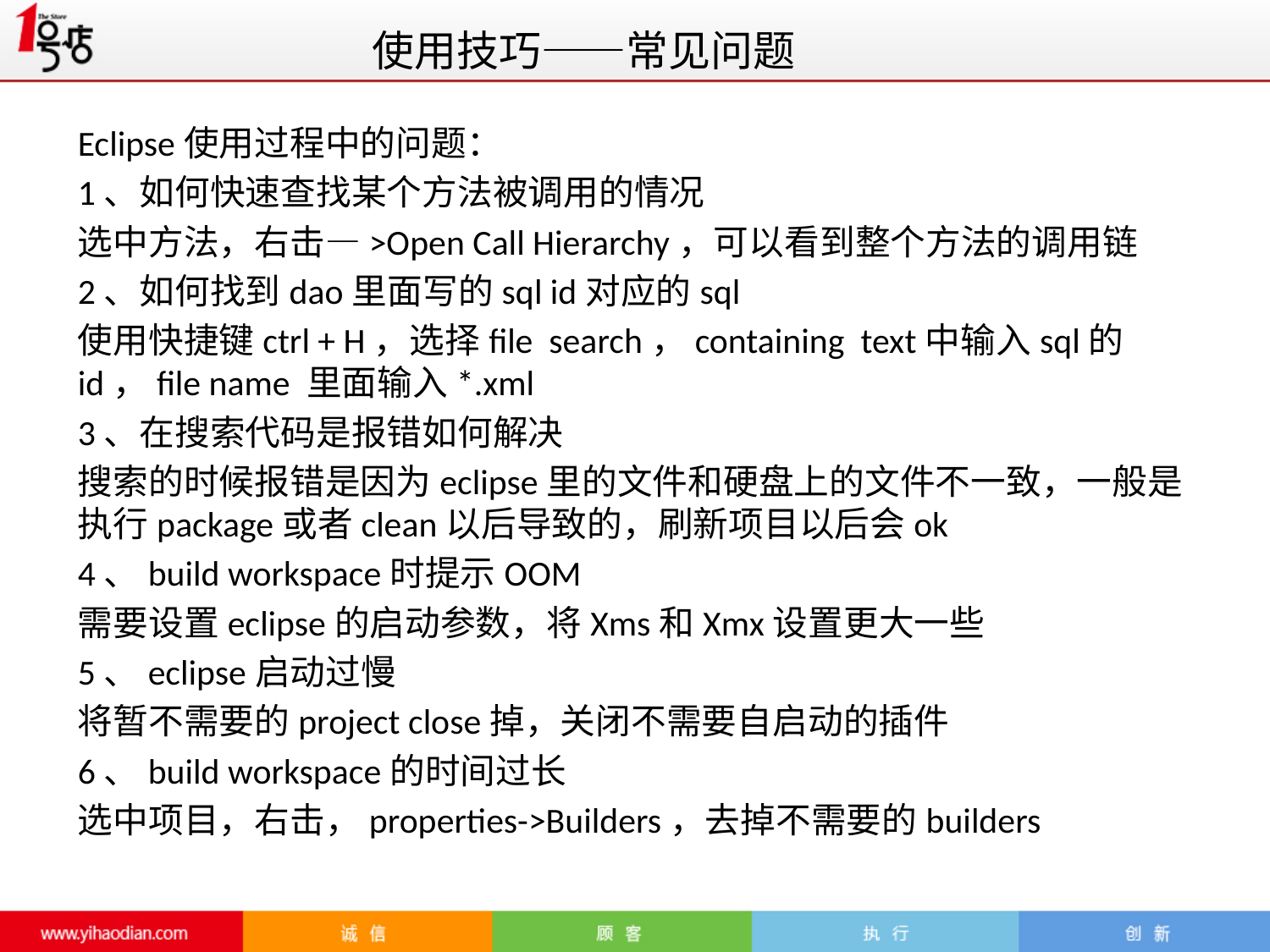

# 使用技巧——常见问题
Eclipse使用过程中的问题：
1、如何快速查找某个方法被调用的情况
选中方法，右击—>Open Call Hierarchy，可以看到整个方法的调用链
2、如何找到dao里面写的sql id对应的sql
使用快捷键ctrl + H，选择file  search，containing  text中输入sql的id，file name 里面输入*.xml
3、在搜索代码是报错如何解决
搜索的时候报错是因为eclipse里的文件和硬盘上的文件不一致，一般是执行package或者clean以后导致的，刷新项目以后会ok
4、build workspace时提示OOM
需要设置eclipse的启动参数，将Xms和Xmx设置更大一些
5、eclipse启动过慢
将暂不需要的project close掉，关闭不需要自启动的插件
6、build workspace的时间过长
选中项目，右击，properties->Builders，去掉不需要的builders